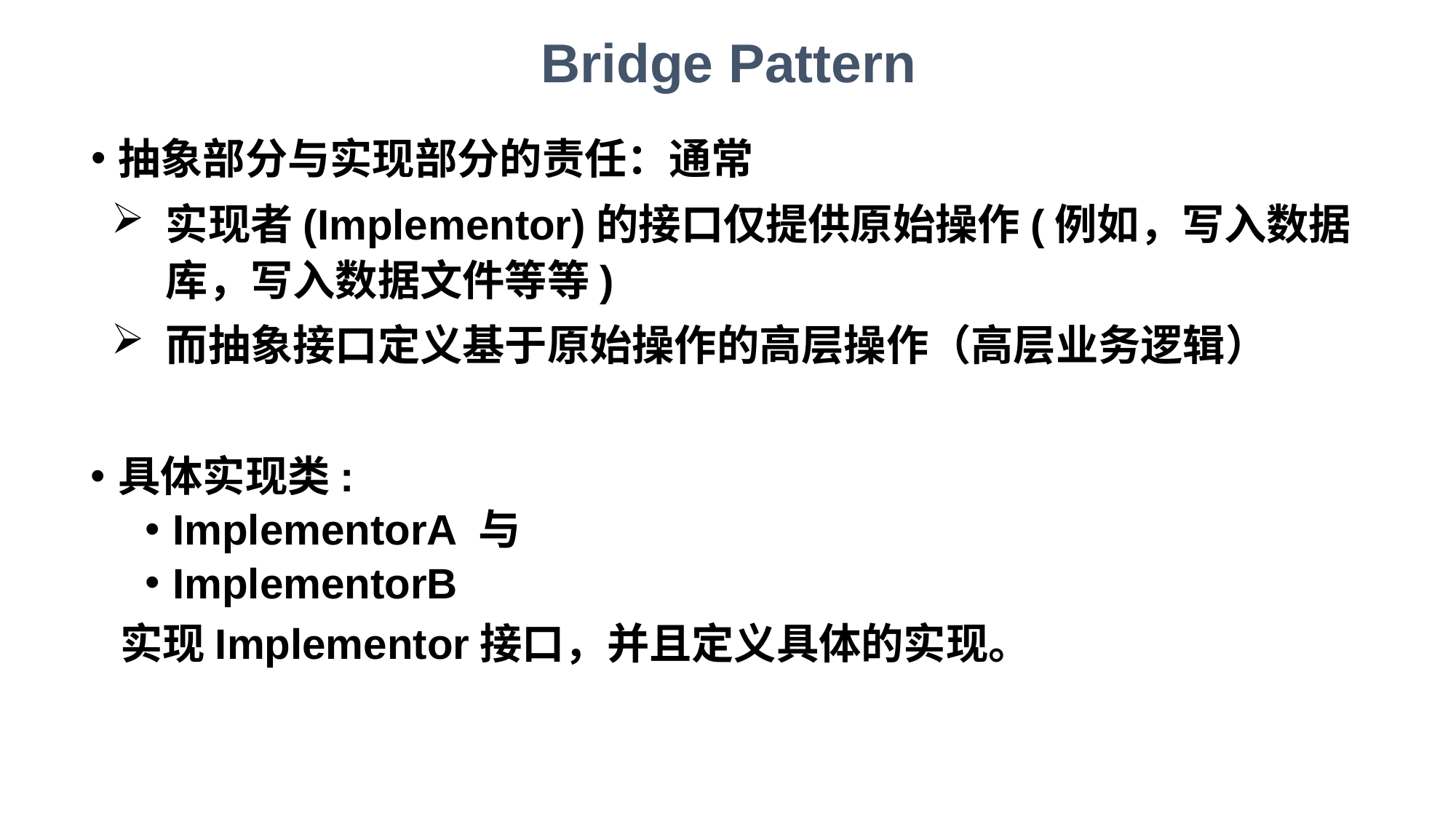

Bridge Pattern
抽象部分与实现部分的责任：通常
实现者(Implementor)的接口仅提供原始操作(例如，写入数据库，写入数据文件等等)
而抽象接口定义基于原始操作的高层操作（高层业务逻辑）
具体实现类:
ImplementorA 与
ImplementorB
  实现Implementor接口，并且定义具体的实现。